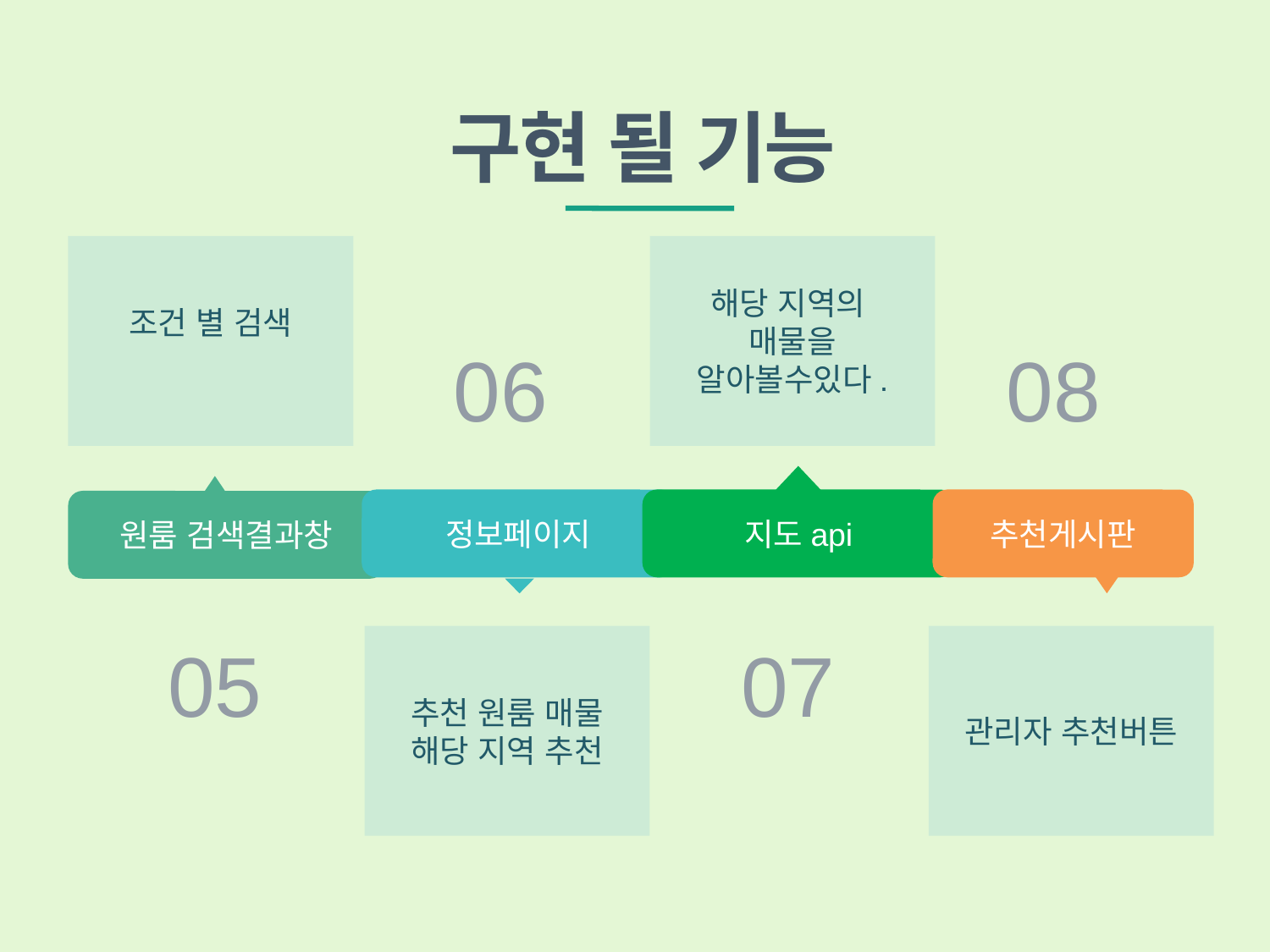

구현 될 기능
조건 별 검색

해당 지역의
매물을 알아볼수있다.
06
08

지도api
추천게시판
정보페이지
원룸 검색결과창

05
추천 원룸 매물
해당 지역 추천
07
관리자 추천버튼